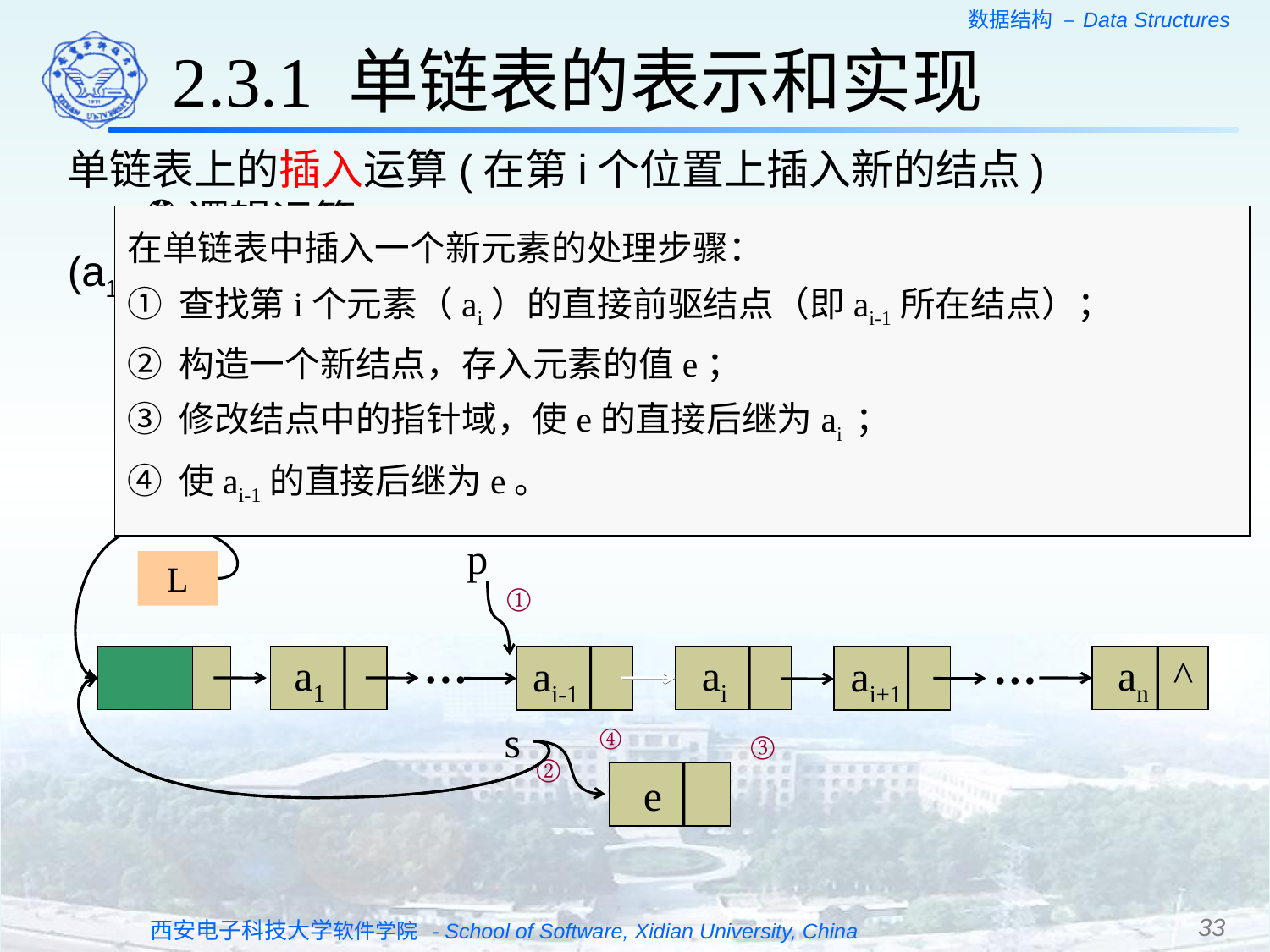

2.3.1 单链表的表示和实现
单链表上的插入运算(在第i个位置上插入新的结点)
逻辑运算
(a1, a2, …, ai-1, ai, ai+1, …, an)
在单链表中插入一个新元素的处理步骤：
① 查找第i个元素（ai）的直接前驱结点（即ai-1所在结点）；
② 构造一个新结点，存入元素的值e；
③ 修改结点中的指针域，使e的直接后继为ai ；
④ 使ai-1的直接后继为e。

在元素ai之前插入一个新元素e
(a1, a2, …, ai-1, e, ai, ai+1, …, an)
实现过程示意图
p
①
L
…
…

a1

ai

 an    ^
ai-1

ai+1

④

③
s
  e

②
33